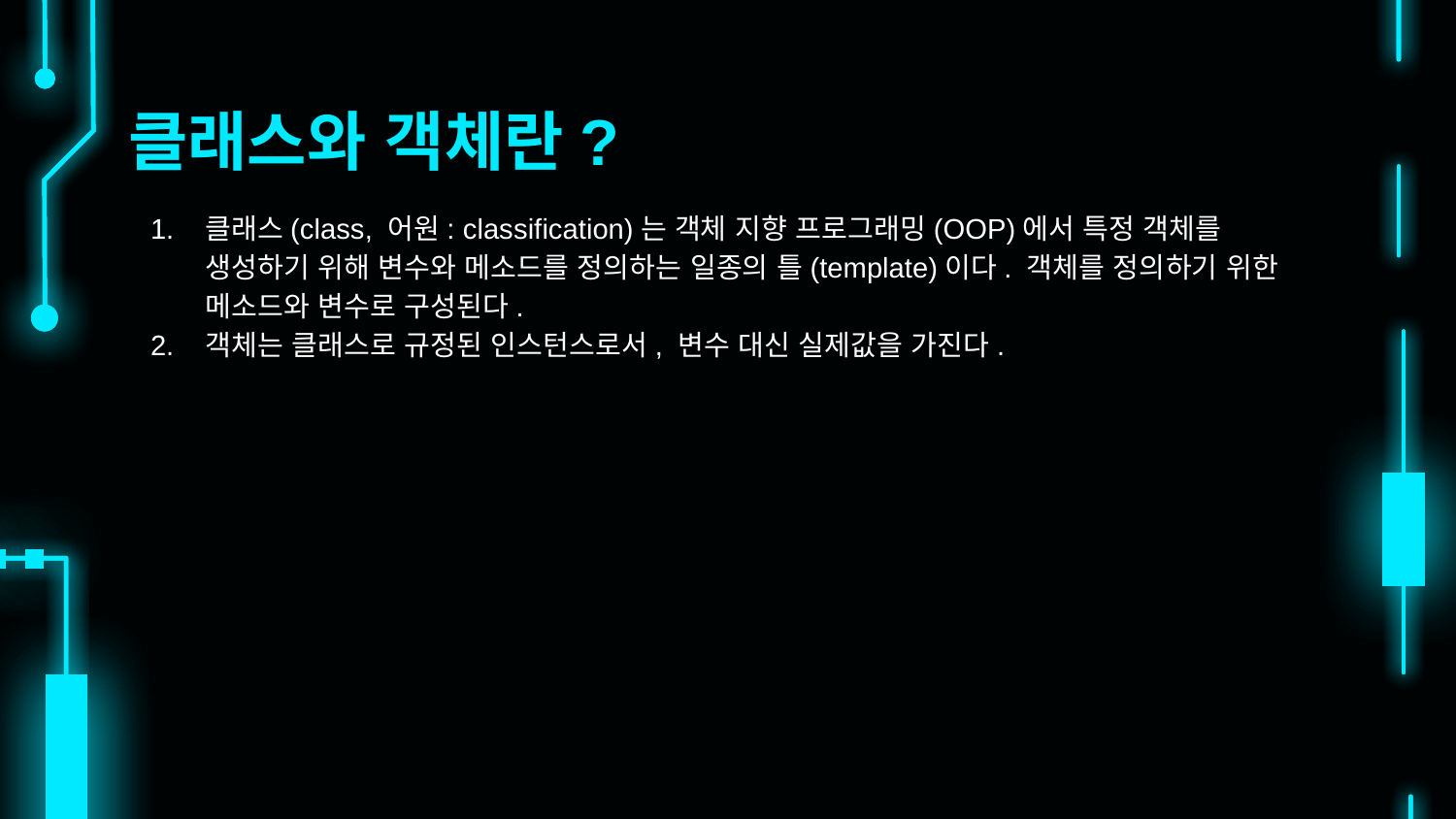

# 클래스와 객체란?
클래스(class, 어원: classification)는 객체 지향 프로그래밍(OOP)에서 특정 객체를 생성하기 위해 변수와 메소드를 정의하는 일종의 틀(template)이다. 객체를 정의하기 위한 메소드와 변수로 구성된다.
객체는 클래스로 규정된 인스턴스로서, 변수 대신 실제값을 가진다.